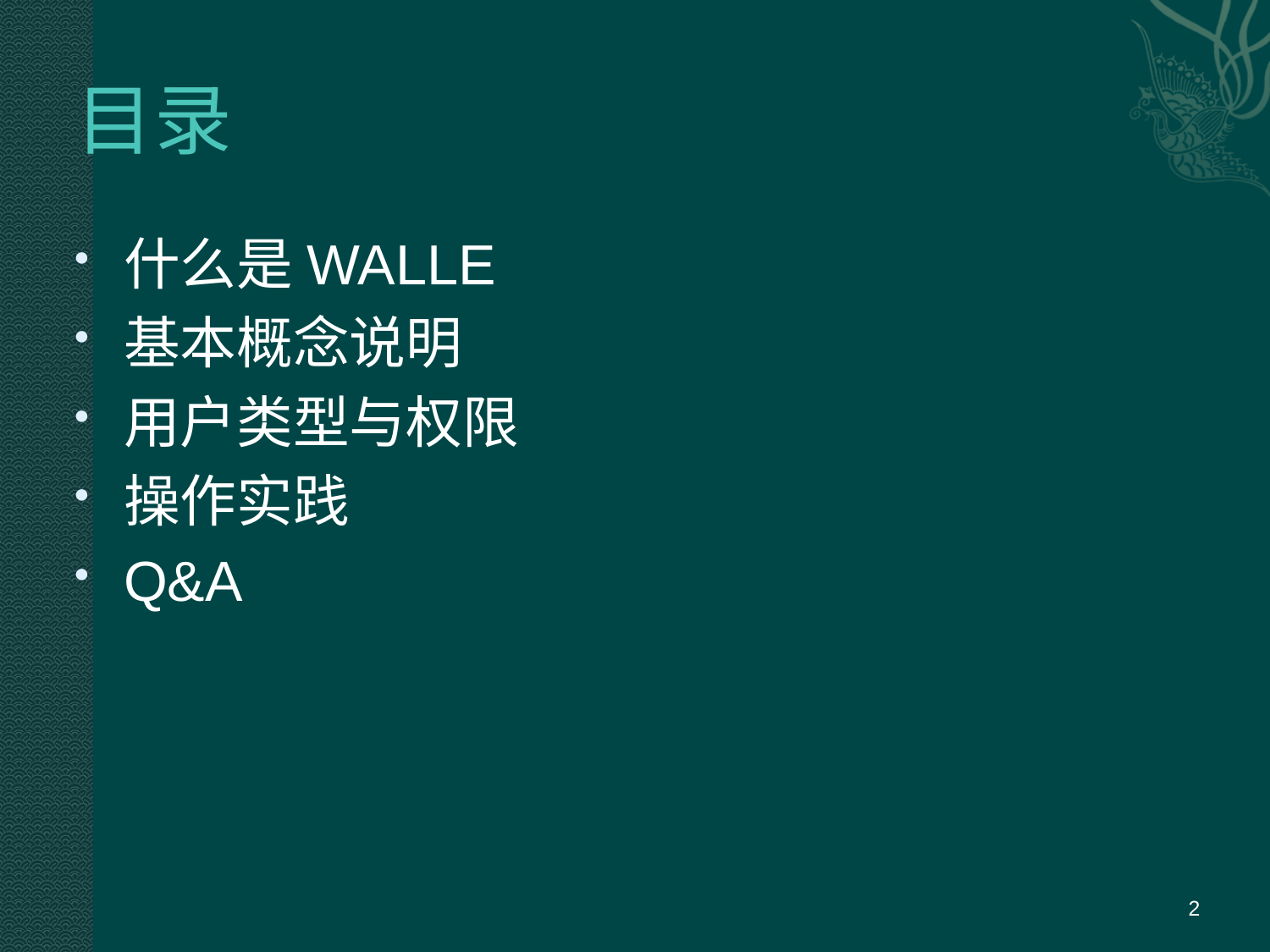

# 目录
什么是WALLE
基本概念说明
用户类型与权限
操作实践
Q&A
2